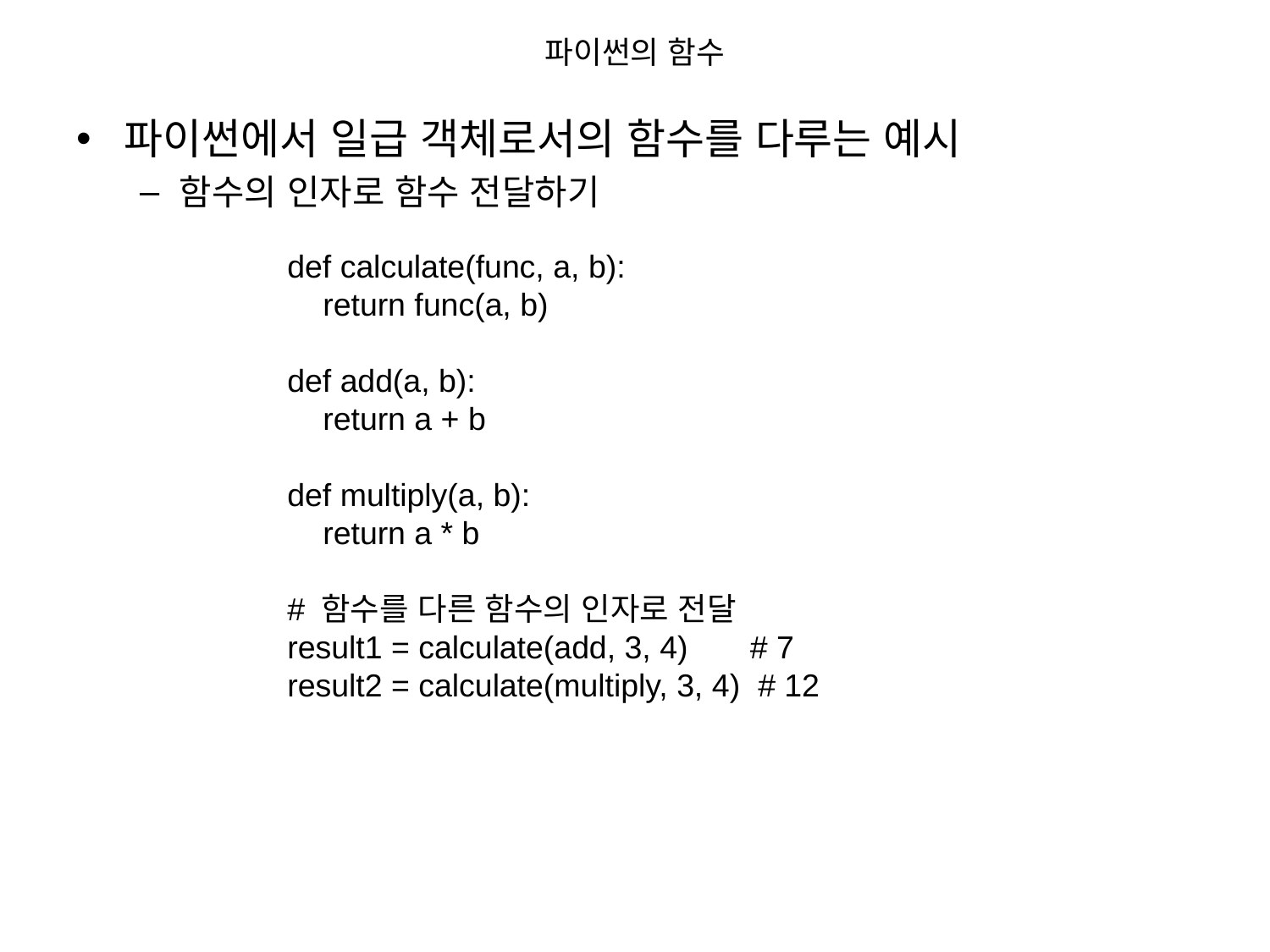

# 파이썬의 함수
파이썬에서 일급 객체로서의 함수를 다루는 예시
함수의 인자로 함수 전달하기

def calculate(func, a, b):
    return func(a, b)

def add(a, b):
    return a + b

def multiply(a, b):
    return a * b

# 함수를 다른 함수의 인자로 전달
result1 = calculate(add, 3, 4)       # 7
result2 = calculate(multiply, 3, 4)  # 12